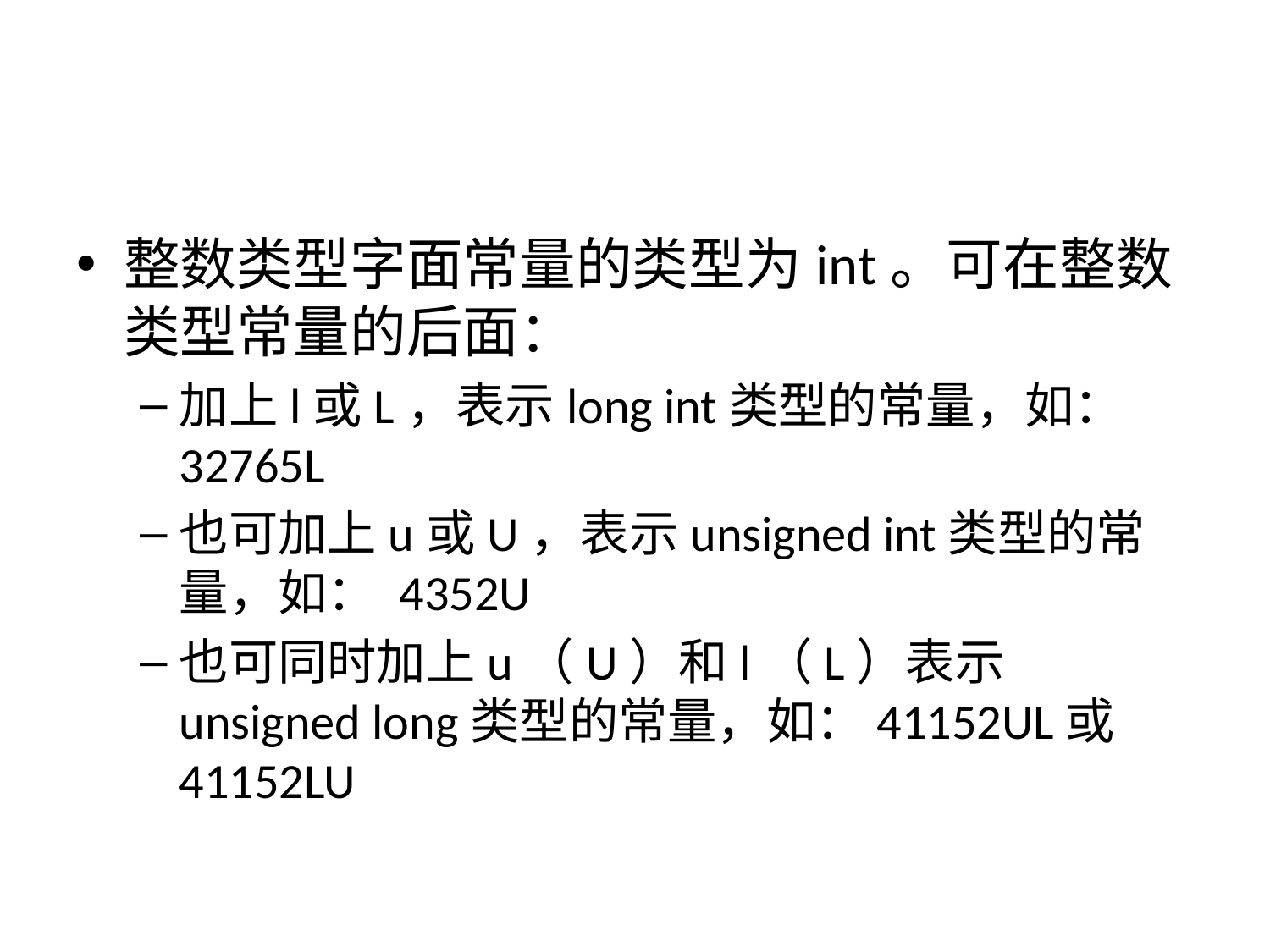

#
整数类型字面常量的类型为int。可在整数类型常量的后面：
加上l或L，表示long int类型的常量，如：32765L
也可加上u或U，表示unsigned int类型的常量，如： 4352U
也可同时加上u（U）和l（L）表示unsigned long类型的常量，如：41152UL或41152LU